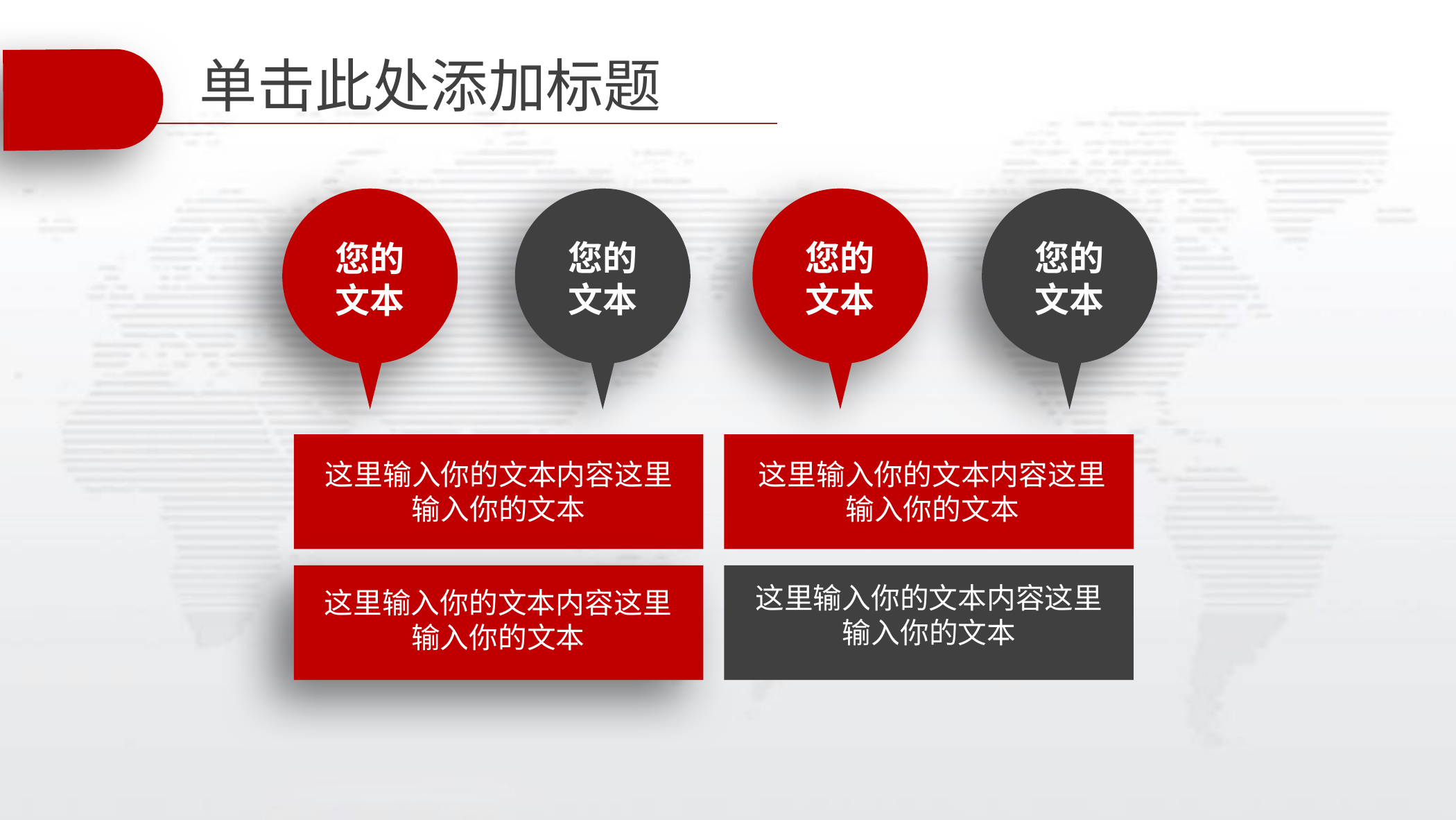

# 单击此处添加标题
您的
文本

您的
文本

您的
文本

您的
文本

这里输入你的文本内容这里输入你的文本

这里输入你的文本内容这里输入你的文本

这里输入你的文本内容这里输入你的文本

这里输入你的文本内容这里输入你的文本